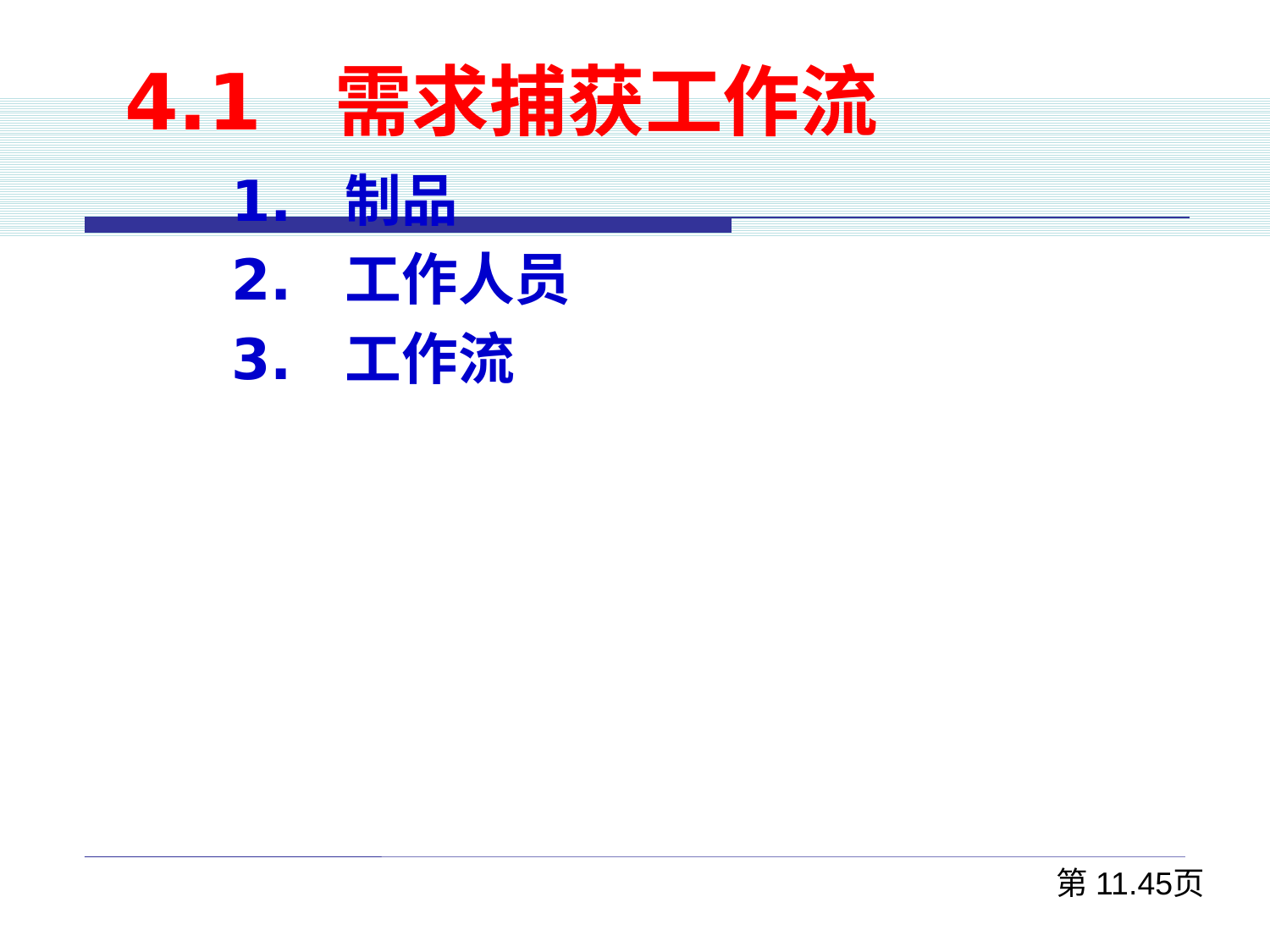

4.1  需求捕获工作流
1.  制品
2.  工作人员
3.  工作流

第11.45页